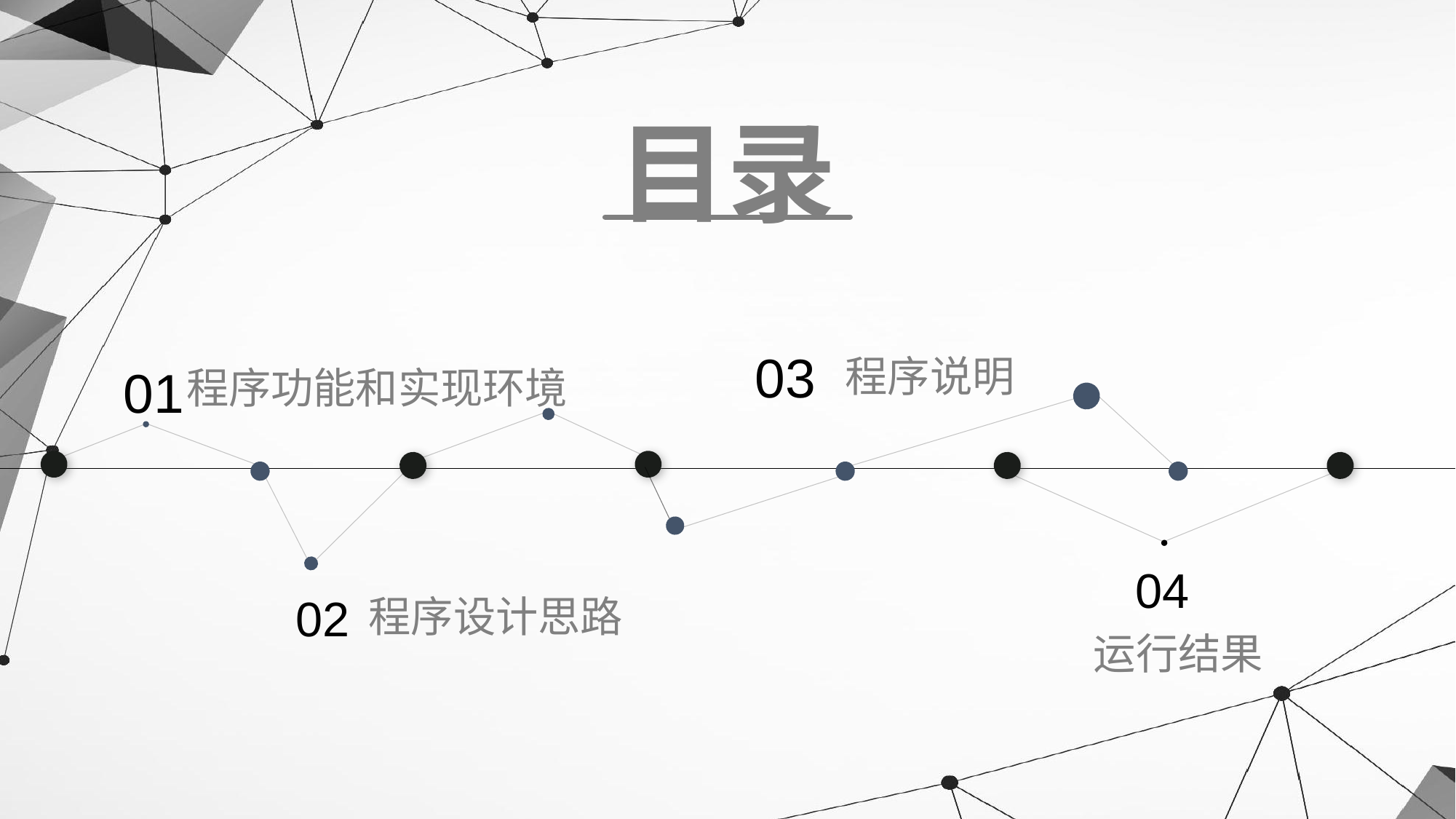

目录
03
程序说明
01
程序功能和实现环境

04

02
程序设计思路
运行结果